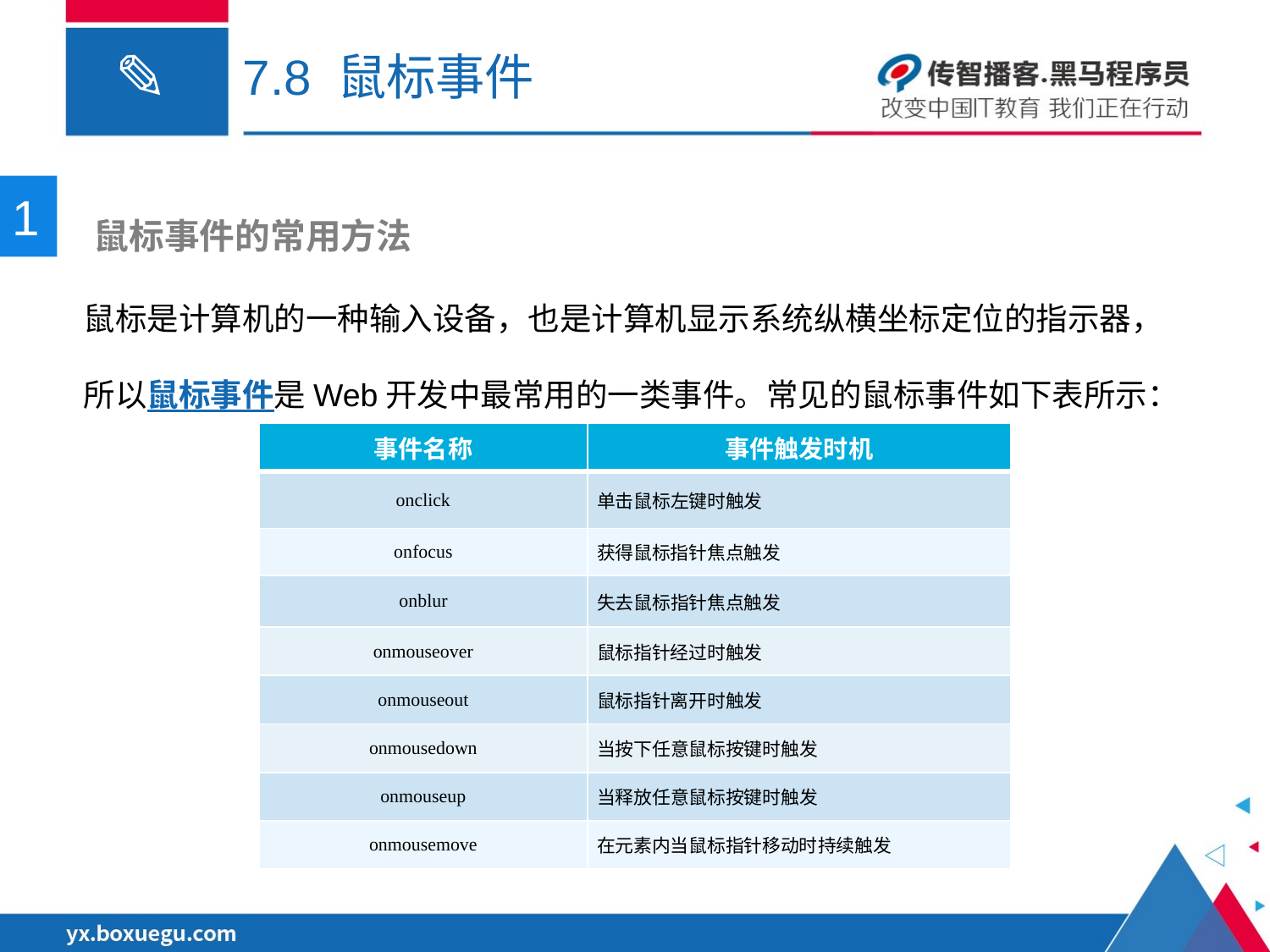

# 7.8 鼠标事件

1
  鼠标事件的常用方法
鼠标是计算机的一种输入设备，也是计算机显示系统纵横坐标定位的指示器，所以鼠标事件是Web开发中最常用的一类事件。常见的鼠标事件如下表所示：
| 事件名称 | 事件触发时机 |
| --- | --- |
| onclick | 单击鼠标左键时触发 |
| onfocus | 获得鼠标指针焦点触发 |
| onblur | 失去鼠标指针焦点触发 |
| onmouseover | 鼠标指针经过时触发 |
| onmouseout | 鼠标指针离开时触发 |
| onmousedown | 当按下任意鼠标按键时触发 |
| onmouseup | 当释放任意鼠标按键时触发 |
| onmousemove | 在元素内当鼠标指针移动时持续触发 |